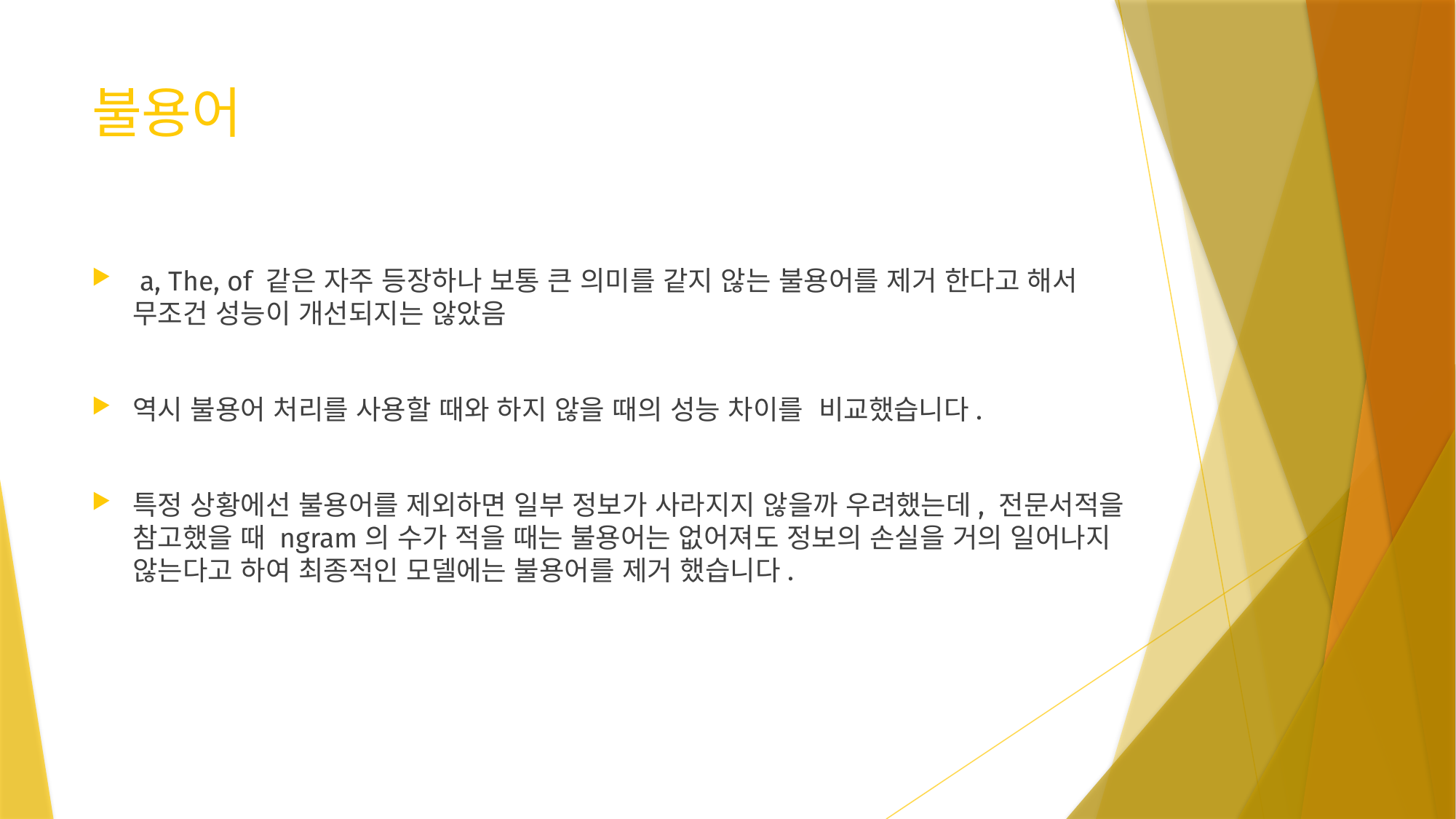

# 불용어
 a, The, of 같은 자주 등장하나 보통 큰 의미를 같지 않는 불용어를 제거 한다고 해서 무조건 성능이 개선되지는 않았음

역시 불용어 처리를 사용할 때와 하지 않을 때의 성능 차이를  비교했습니다.

특정 상황에선 불용어를 제외하면 일부 정보가 사라지지 않을까 우려했는데, 전문서적을 참고했을 때 ngram의 수가 적을 때는 불용어는 없어져도 정보의 손실을 거의 일어나지 않는다고 하여 최종적인 모델에는 불용어를 제거 했습니다.